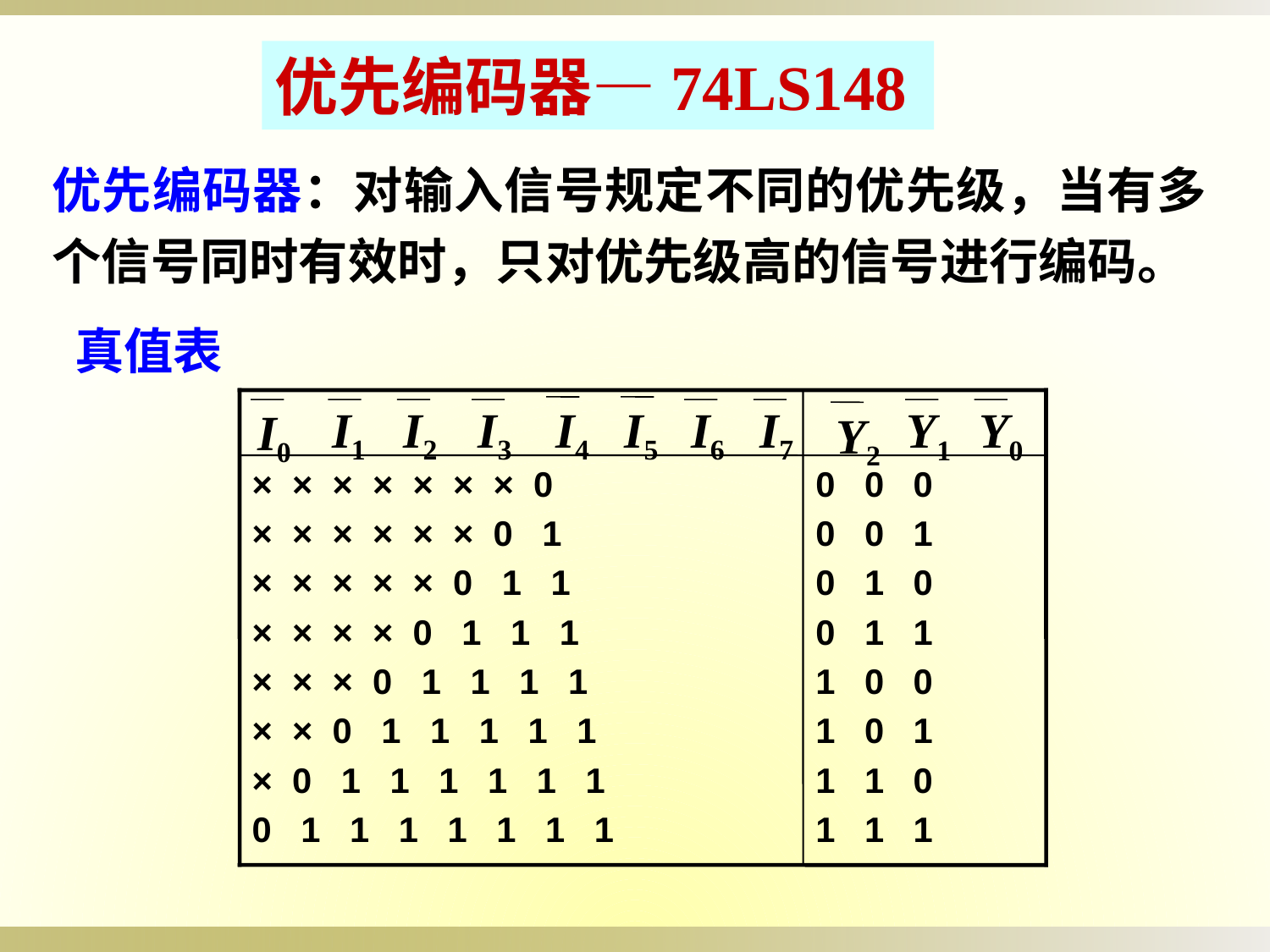

优先编码器—74LS148
优先编码器：对输入信号规定不同的优先级，当有多个信号同时有效时，只对优先级高的信号进行编码。
真值表

I1

I2

I3

I4

I5

I6

I7

I0

Y1

Y0

Y2

×  ×  ×  ×  ×  ×  ×  0
×  ×  ×  ×  ×  ×  0   1
×  ×  ×  ×  ×  0   1   1
×  ×  ×  ×  0   1   1   1
×  ×  ×  0   1   1   1   1
×  ×  0   1   1   1   1   1
×  0   1   1   1   1   1   1
0   1   1   1   1   1   1   1

0   0   0
0   0   1
0   1   0
0   1   1
1   0   0
1   0   1
1   1   0
1   1   1